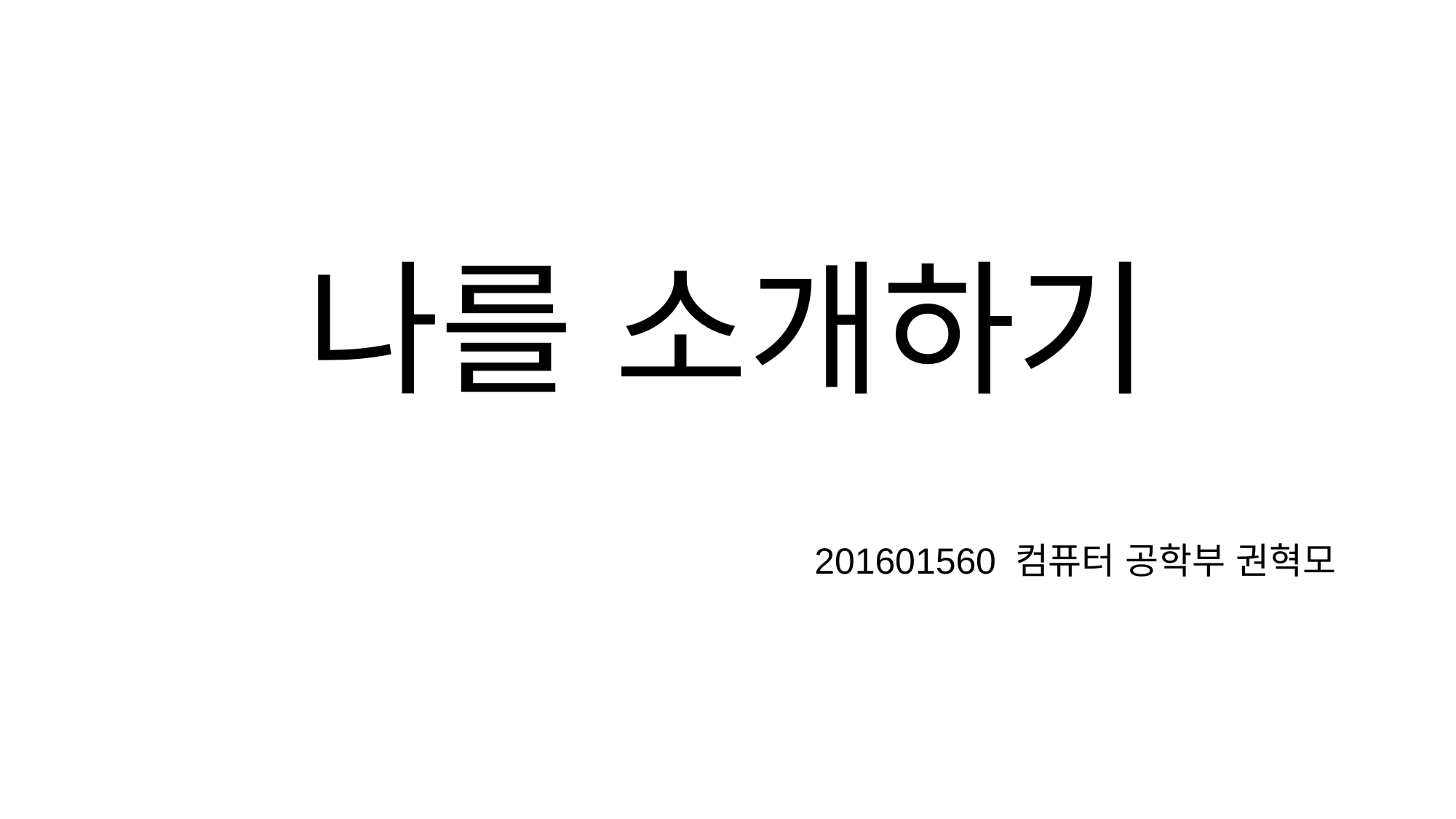

# 나를 소개하기
201601560 컴퓨터 공학부 권혁모